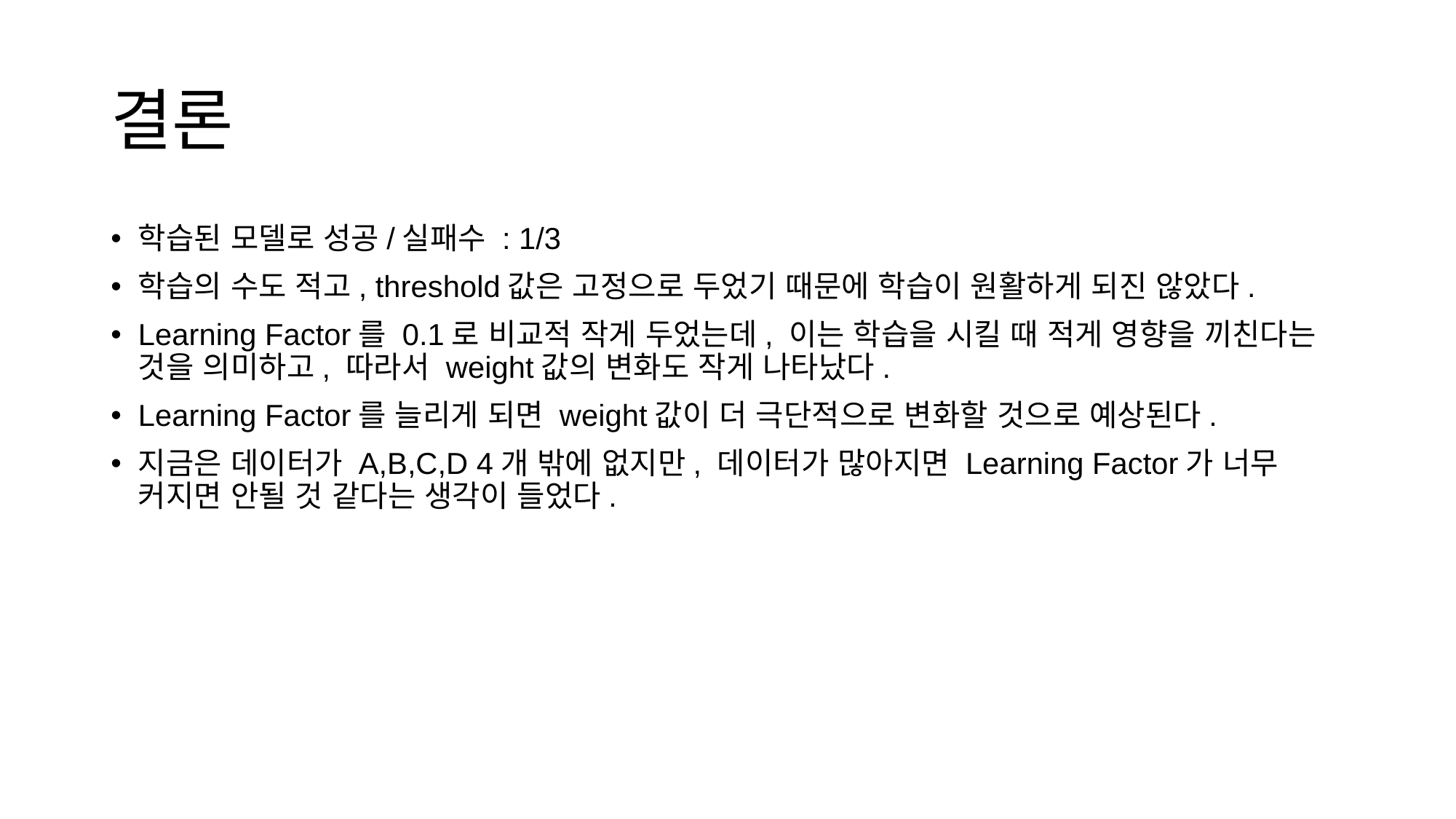

# 결론
학습된 모델로 성공/실패수 : 1/3
학습의 수도 적고, threshold값은 고정으로 두었기 때문에 학습이 원활하게 되진 않았다.
Learning Factor를 0.1로 비교적 작게 두었는데, 이는 학습을 시킬 때 적게 영향을 끼친다는 것을 의미하고, 따라서 weight값의 변화도 작게 나타났다.
Learning Factor를 늘리게 되면 weight값이 더 극단적으로 변화할 것으로 예상된다.
지금은 데이터가 A,B,C,D 4개 밖에 없지만, 데이터가 많아지면 Learning Factor가 너무 커지면 안될 것 같다는 생각이 들었다.